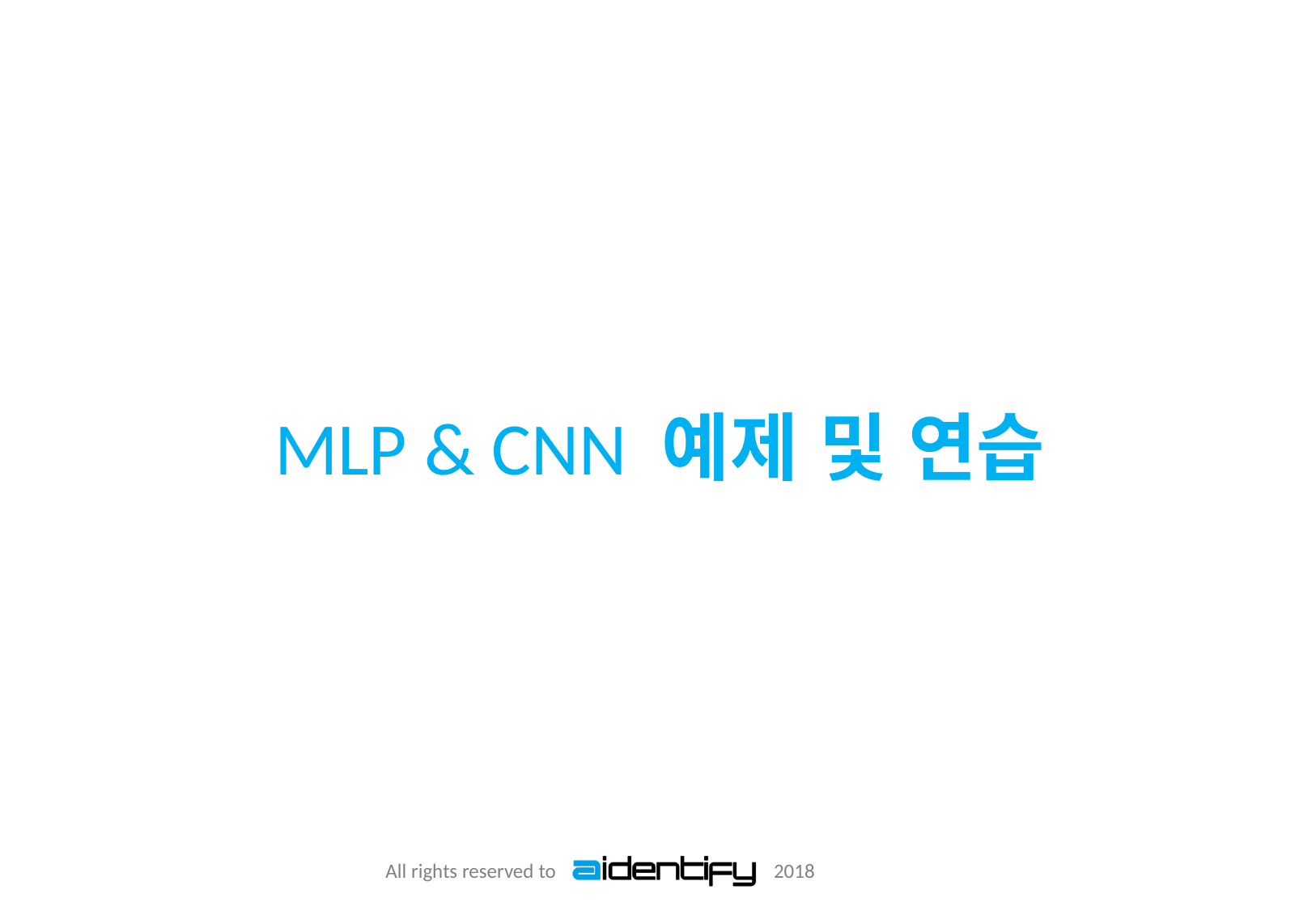

# MLP & CNN 예제 및 연습